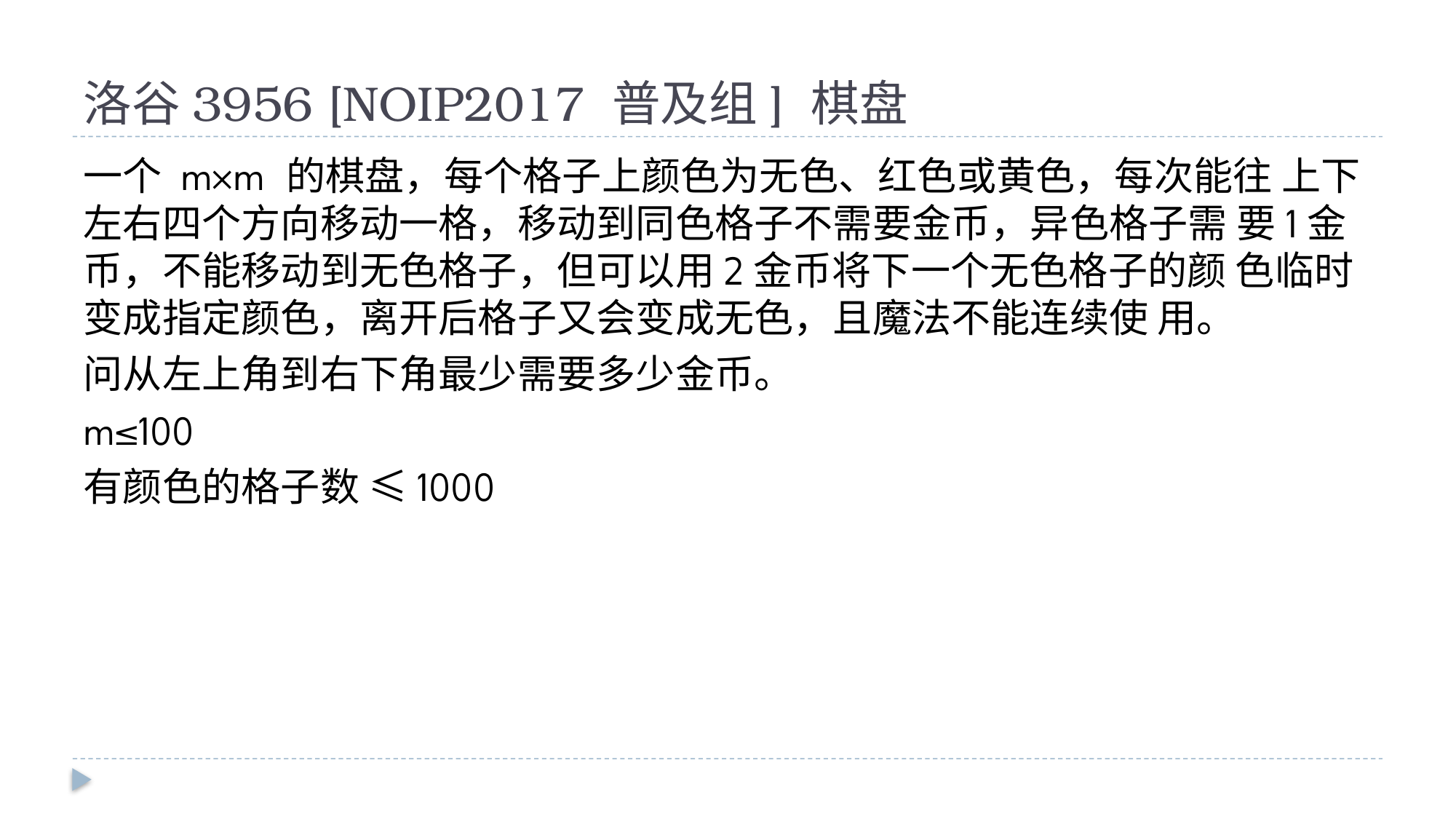

# 洛谷3956 [NOIP2017 普及组] 棋盘
一个 m×m 的棋盘，每个格子上颜色为无色、红色或黄色，每次能往 上下左右四个方向移动一格，移动到同色格子不需要金币，异色格子需 要1金币，不能移动到无色格子，但可以用2金币将下一个无色格子的颜 色临时变成指定颜色，离开后格子又会变成无色，且魔法不能连续使 用。
问从左上角到右下角最少需要多少金币。
m≤100
有颜色的格子数 ≤1000